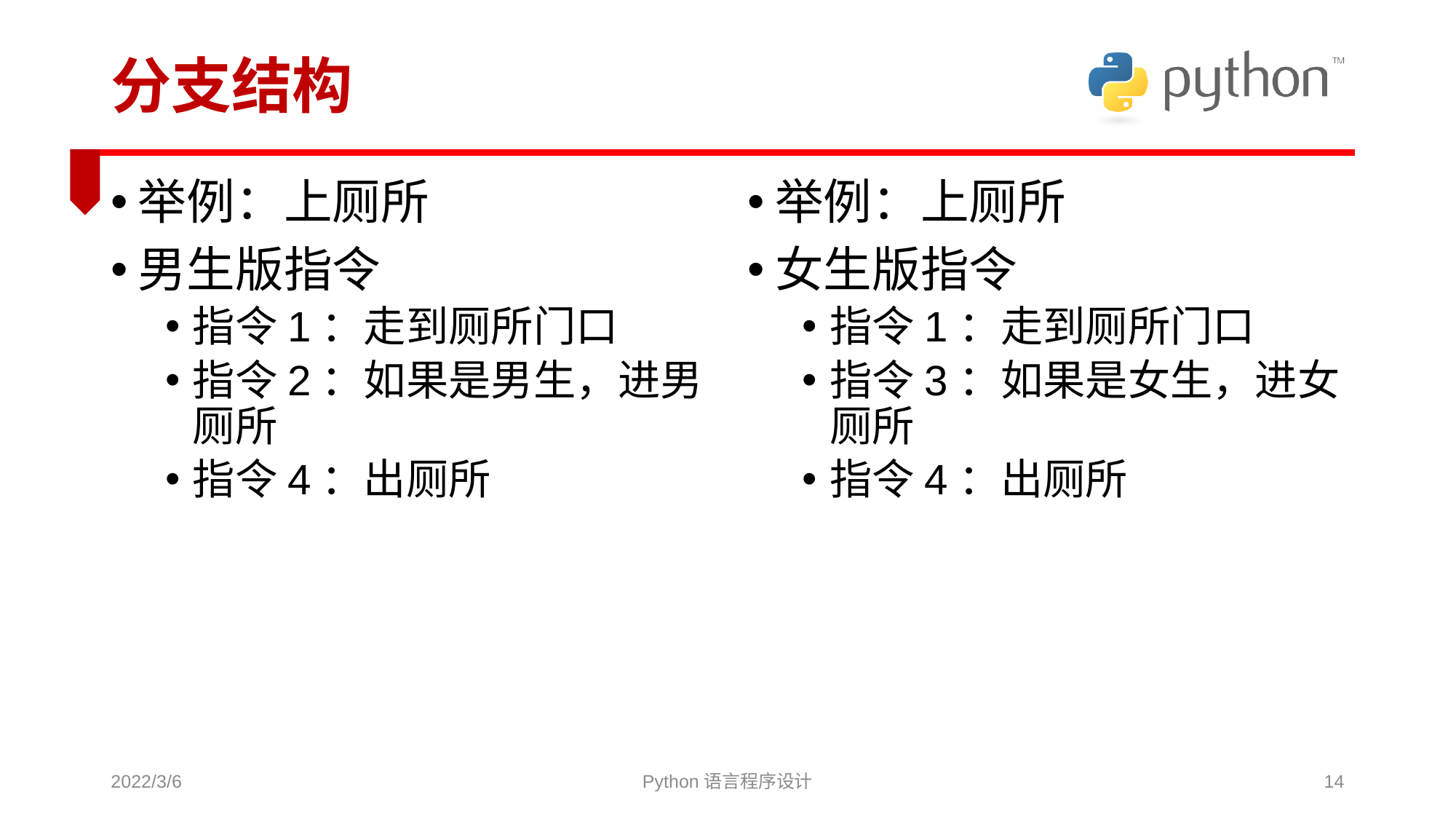

# 分支结构
举例：上厕所
男生版指令
指令1：走到厕所门口
指令2：如果是男生，进男厕所
指令4：出厕所

举例：上厕所
女生版指令
指令1：走到厕所门口
指令3：如果是女生，进女厕所
指令4：出厕所

2022/3/6
Python语言程序设计
14